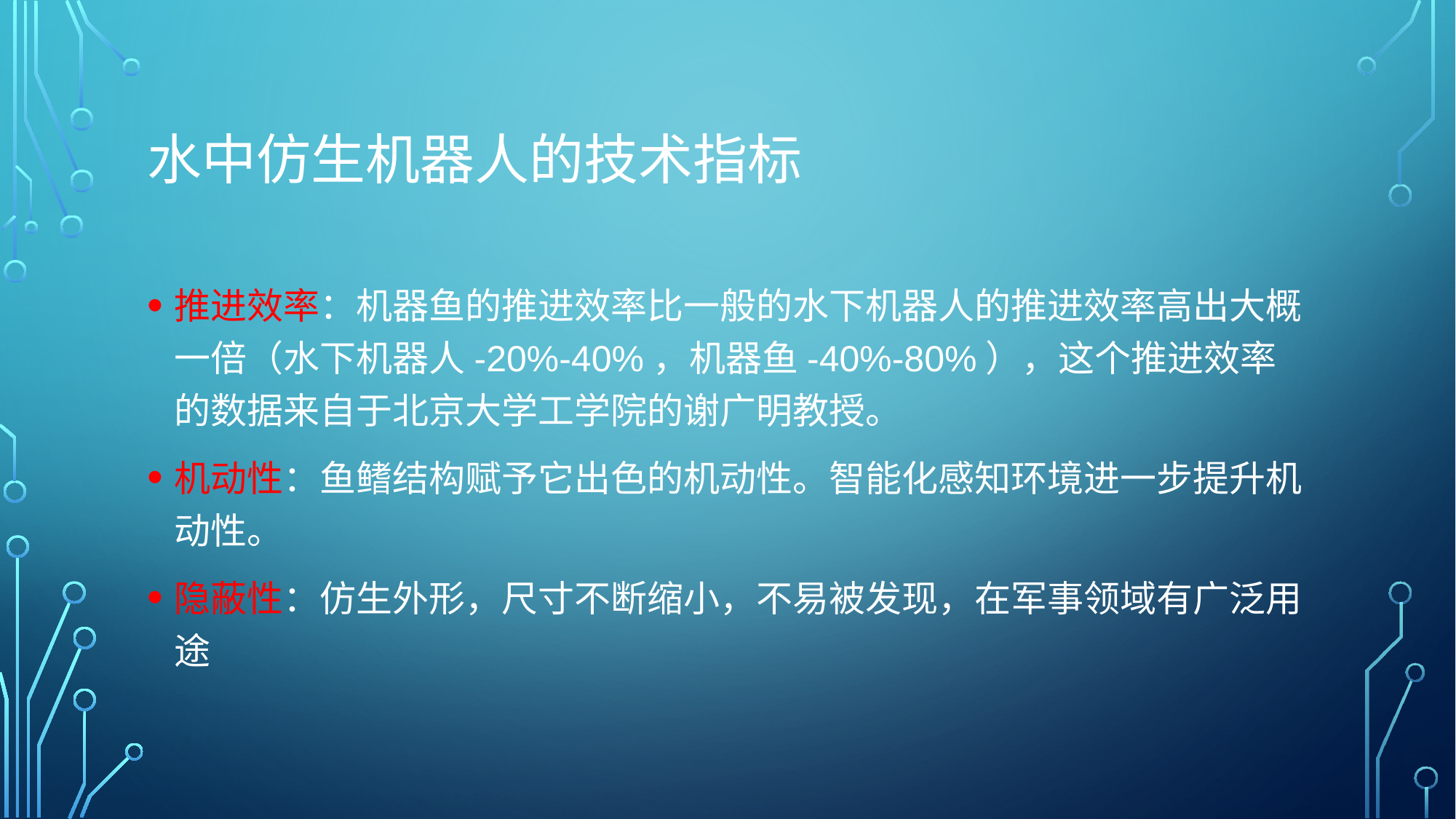

# 水中仿生机器人的技术指标
推进效率：机器鱼的推进效率比一般的水下机器人的推进效率高出大概一倍（水下机器人-20%-40%，机器鱼-40%-80%），这个推进效率的数据来自于北京大学工学院的谢广明教授。
机动性：鱼鳍结构赋予它出色的机动性。智能化感知环境进一步提升机动性。
隐蔽性：仿生外形，尺寸不断缩小，不易被发现，在军事领域有广泛用途